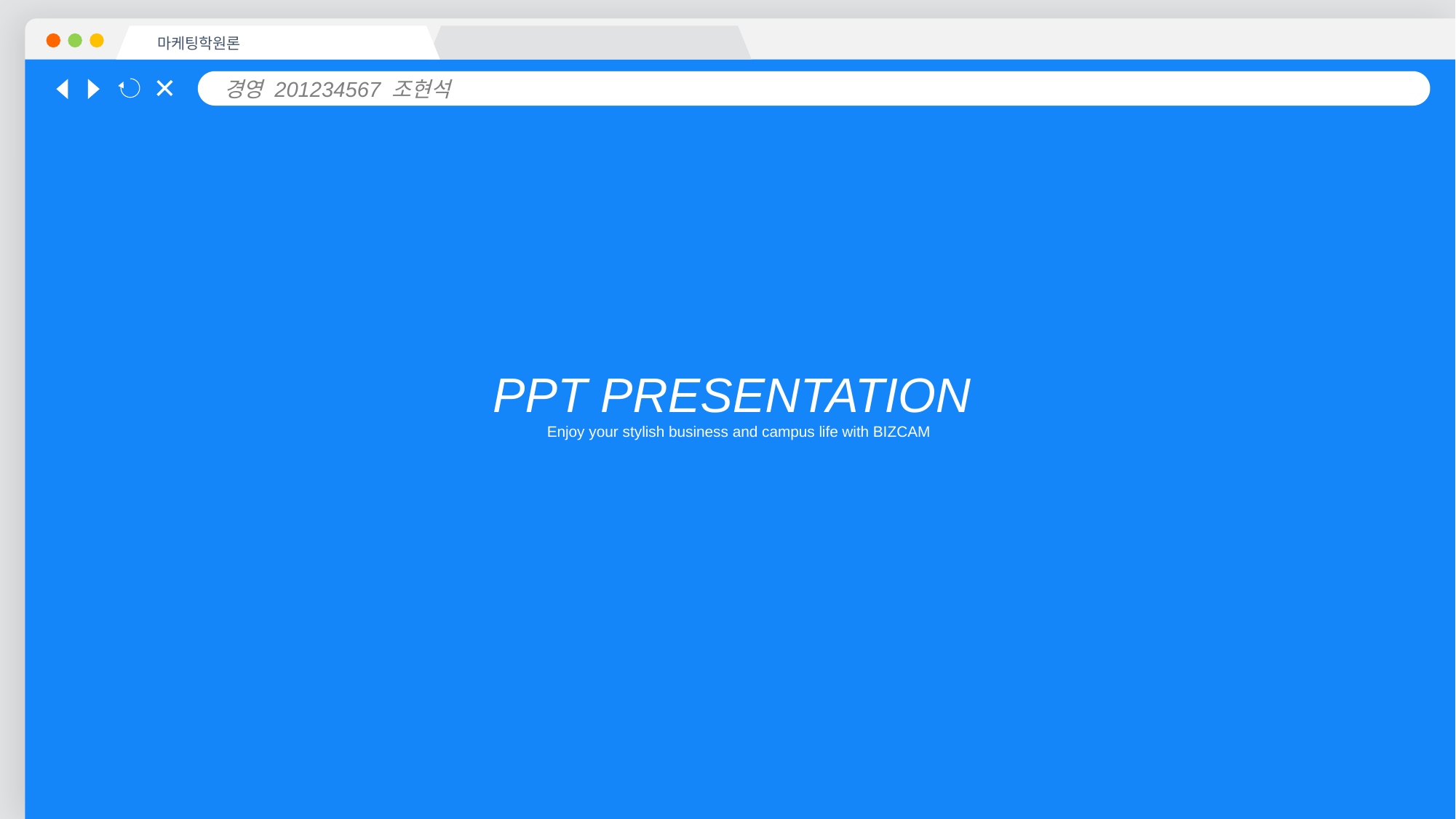

마케팅학원론

경영 201234567 조현석

PPT PRESENTATION
Enjoy your stylish business and campus life with BIZCAM